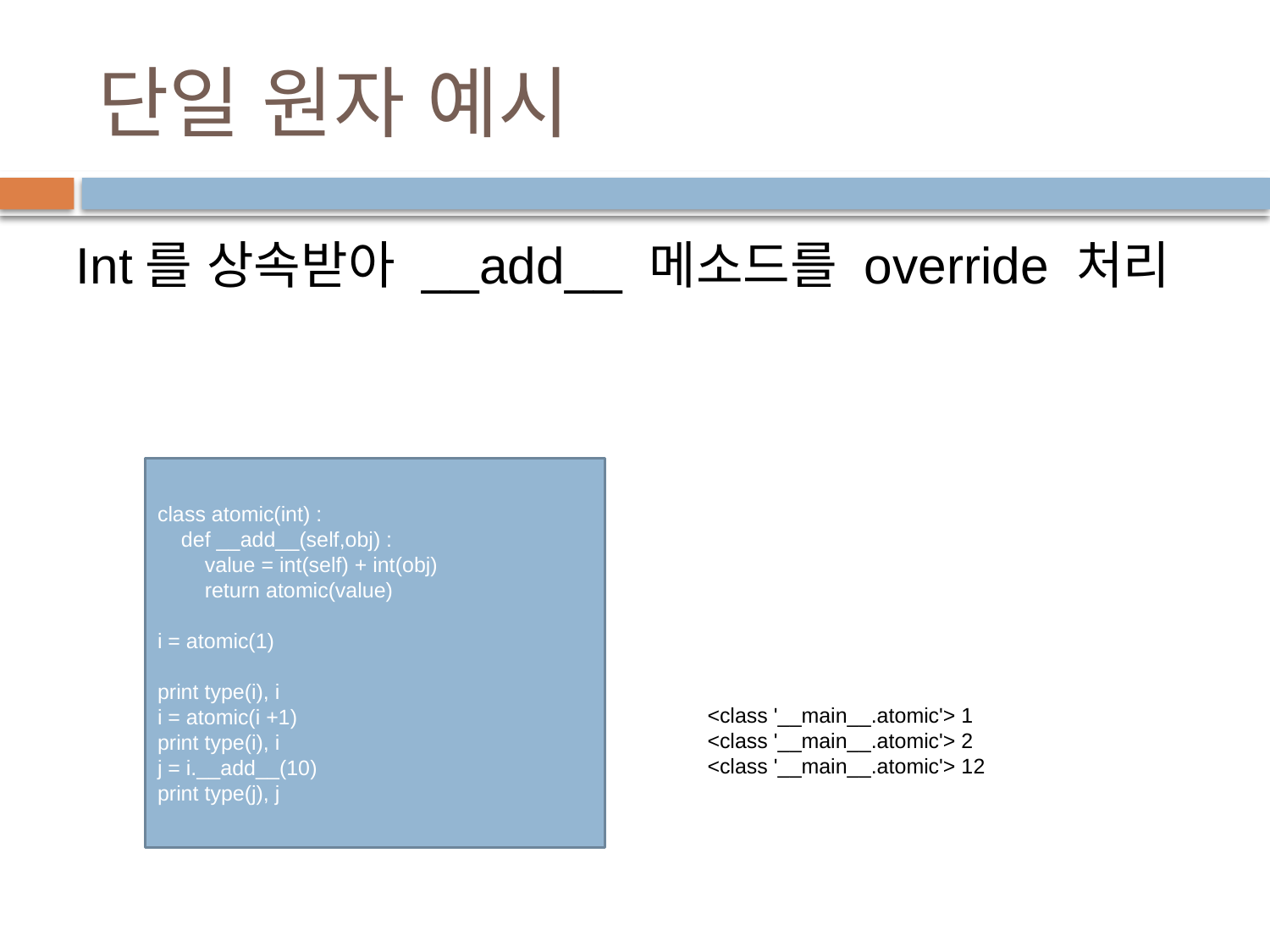

# 단일 원자 예시
Int를 상속받아 __add__ 메소드를 override 처리
class atomic(int) :
    def __add__(self,obj) :
        value = int(self) + int(obj)
        return atomic(value)

i = atomic(1)

print type(i), i
i = atomic(i +1)
print type(i), i
j = i.__add__(10)
print type(j), j
<class '__main__.atomic'> 1
<class '__main__.atomic'> 2
<class '__main__.atomic'> 12